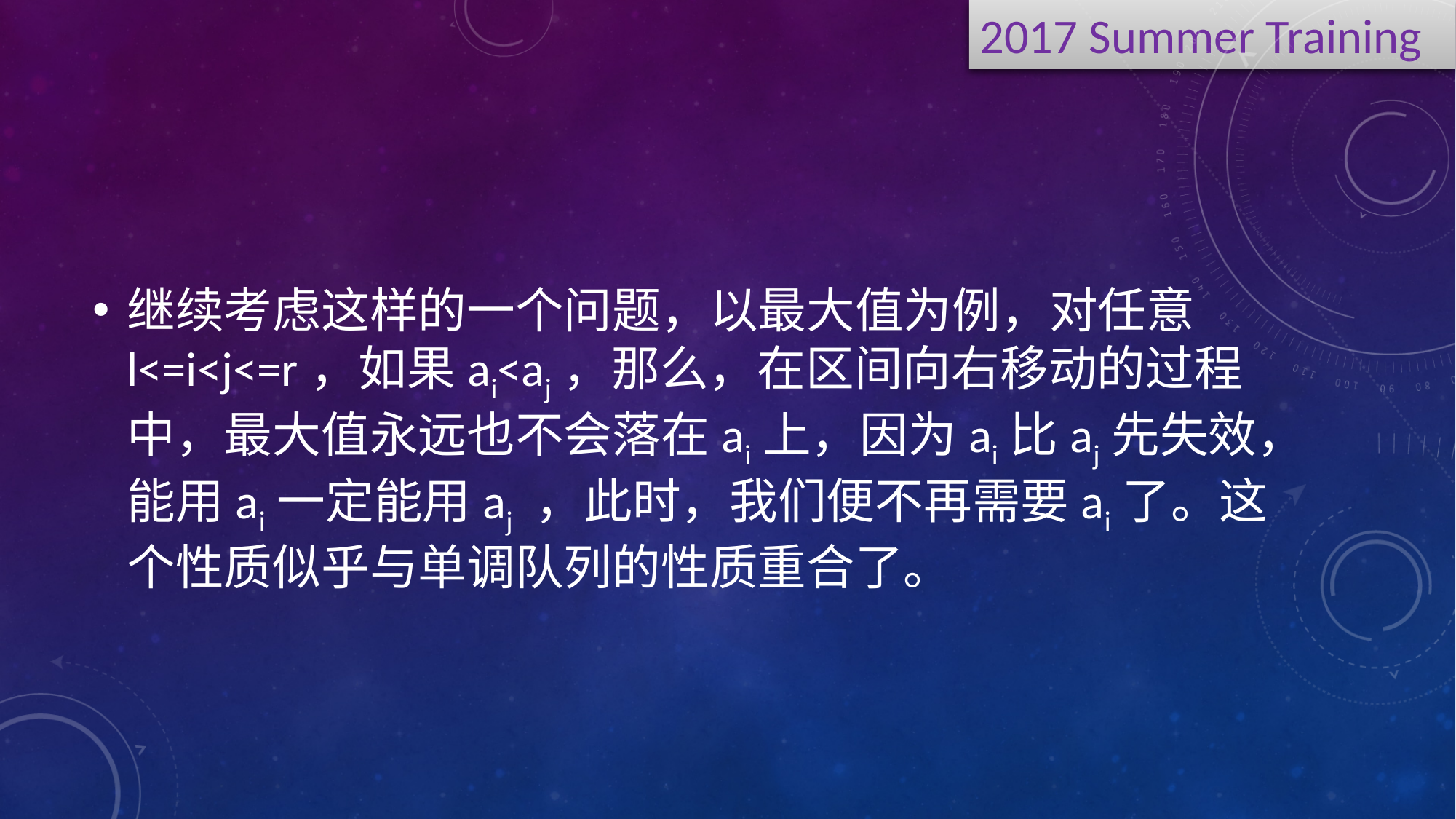

#
继续考虑这样的一个问题，以最大值为例，对任意l<=i<j<=r，如果ai<aj，那么，在区间向右移动的过程中，最大值永远也不会落在ai上，因为ai比aj先失效，能用ai一定能用aj ，此时，我们便不再需要ai了。这个性质似乎与单调队列的性质重合了。